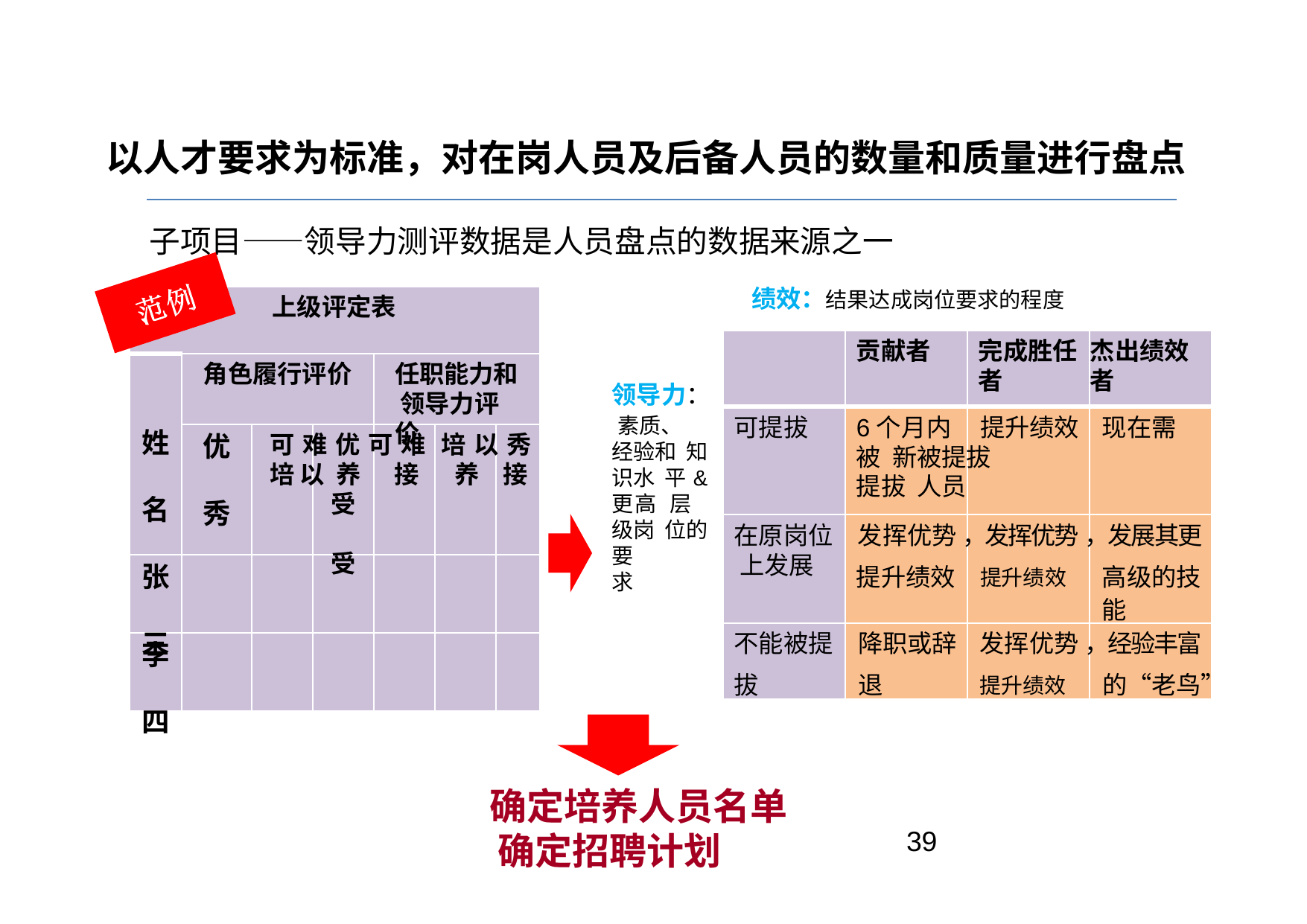

# 以人才要求为标准，对在岗人员及后备人员的数量和质量进行盘点

子项目——领导力测评数据是人员盘点的数据来源之一

绩效：结果达成岗位要求的程度

上级评定表

贡献者
完成胜任	杰出绩效  者	者

角色履行评价
任职能力和  领导力评价
领导力：  素质、  经验和  知识水  平&更高  层级岗  位的要
求

可提拔
6个月内	提升绩效	现在需被  新被提拔		提拔  人员

姓  名
优  秀
可 难 优 可 难  培 以 秀 培 以  养     接	养    接
受	受

在原岗位	发挥优势 ，发挥优势 ，发展其更  上发展
提升绩效	提升绩效	高级的技
能

张  三

不能被提	降职或辞	发挥优势 ，经验丰富  拔	退	提升绩效	的“老鸟”

李  四

确定培养人员名单  确定招聘计划
39